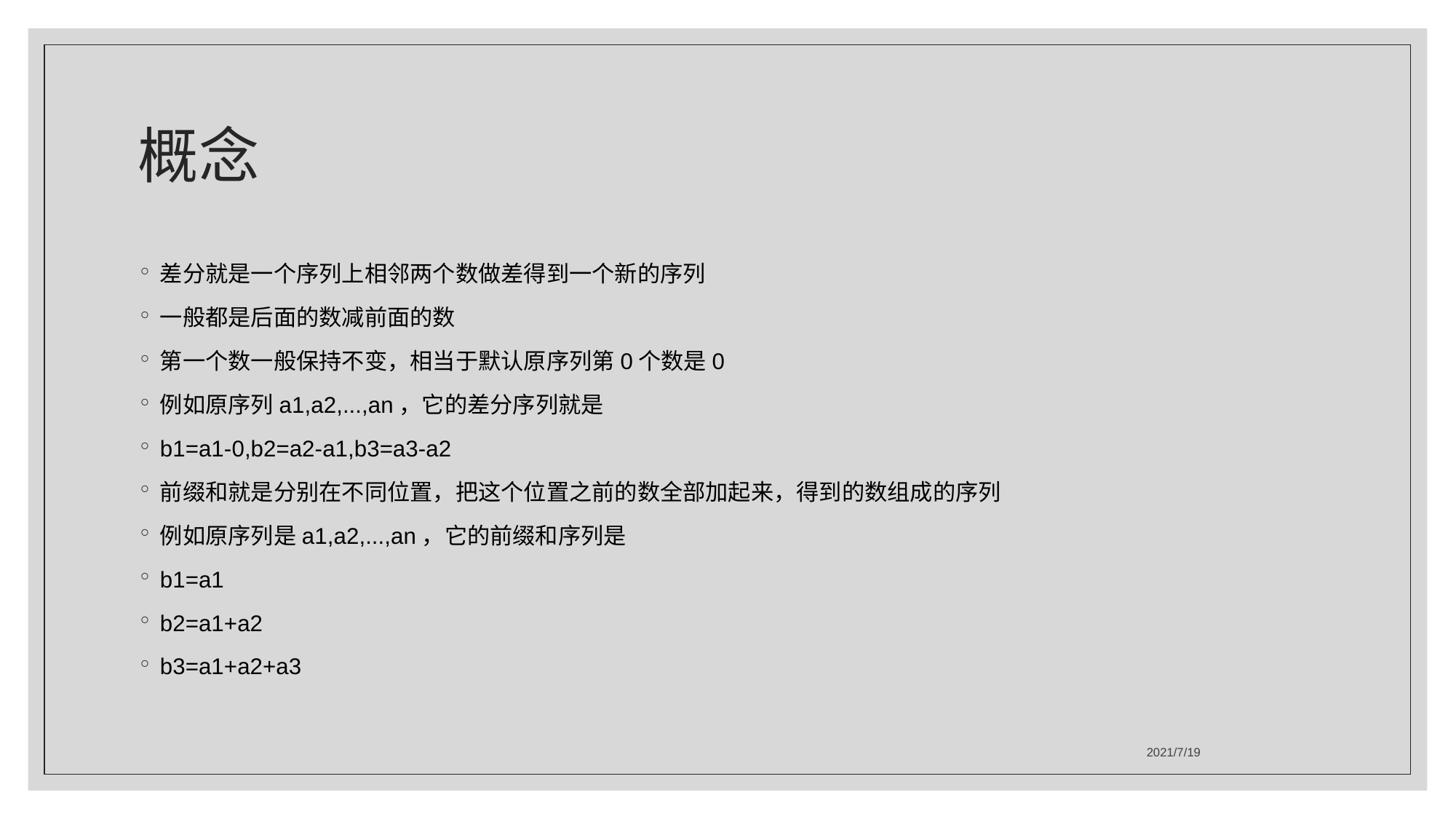

# 概念
差分就是一个序列上相邻两个数做差得到一个新的序列
一般都是后面的数减前面的数
第一个数一般保持不变，相当于默认原序列第0个数是0
例如原序列a1,a2,...,an，它的差分序列就是
b1=a1-0,b2=a2-a1,b3=a3-a2
前缀和就是分别在不同位置，把这个位置之前的数全部加起来，得到的数组成的序列
例如原序列是a1,a2,...,an，它的前缀和序列是
b1=a1
b2=a1+a2
b3=a1+a2+a3
2021/7/19